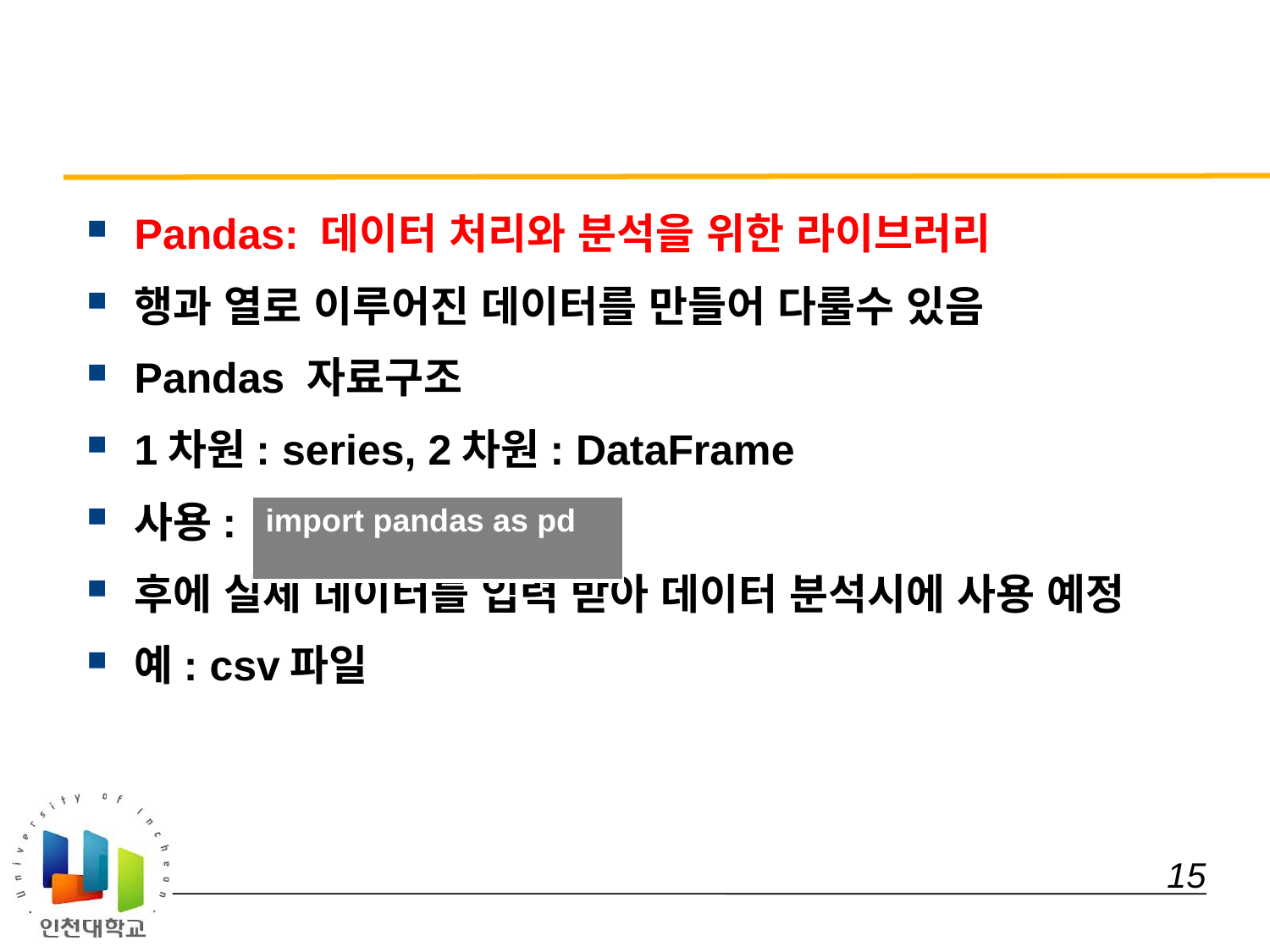

#
Pandas: 데이터 처리와 분석을 위한 라이브러리
행과 열로 이루어진 데이터를 만들어 다룰수 있음
Pandas 자료구조
1차원: series, 2차원: DataFrame
사용:
후에 실제 데이터를 입력 받아 데이터 분석시에 사용 예정
예: csv파일
| import pandas as pd |
| --- |
 15